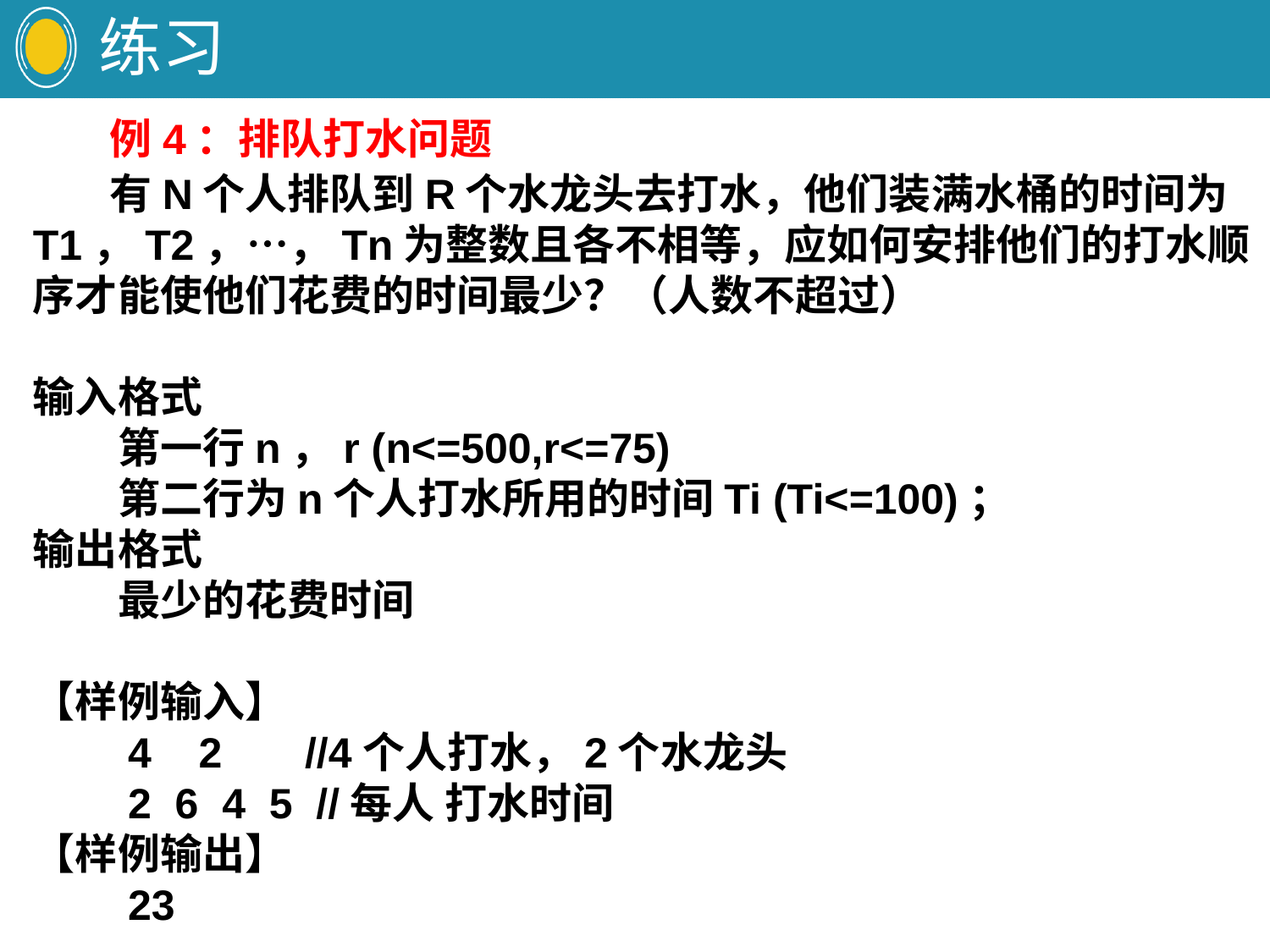

# 练习
      例4：排队打水问题
       有N个人排队到R个水龙头去打水，他们装满水桶的时间为 T1，T2，…，Tn为整数且各不相等，应如何安排他们的打水顺序才能使他们花费的时间最少？（人数不超过）

输入格式
　　第一行n，r (n<=500,r<=75)
　　第二行为n个人打水所用的时间Ti (Ti<=100)；
输出格式
　　最少的花费时间

【样例输入】
        4    2       //4个人打水，2个水龙头
        2  6  4  5  //每人 打水时间
【样例输出】
        23